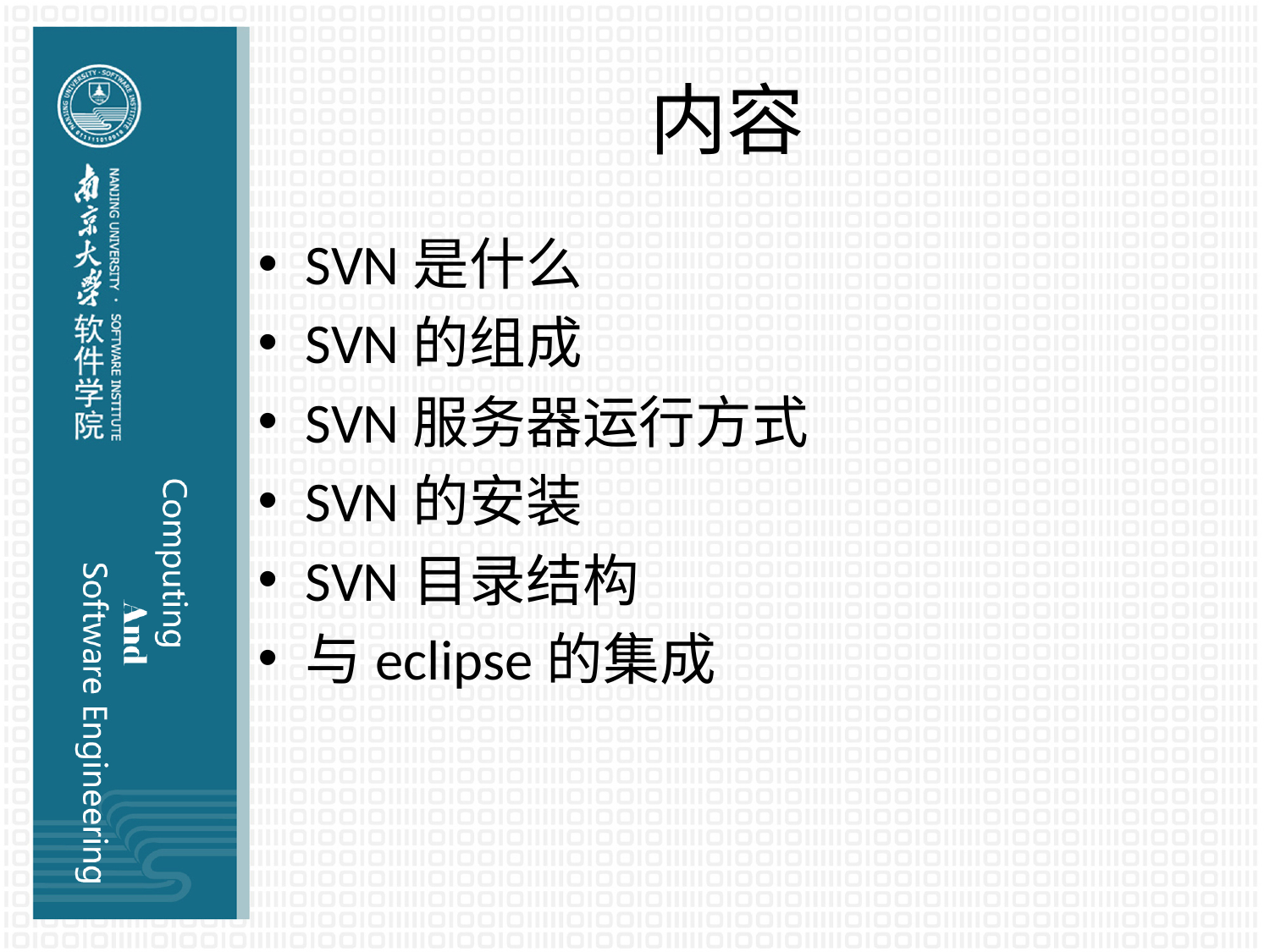

# 内容
SVN是什么
SVN的组成
SVN服务器运行方式
SVN的安装
SVN目录结构
与eclipse的集成